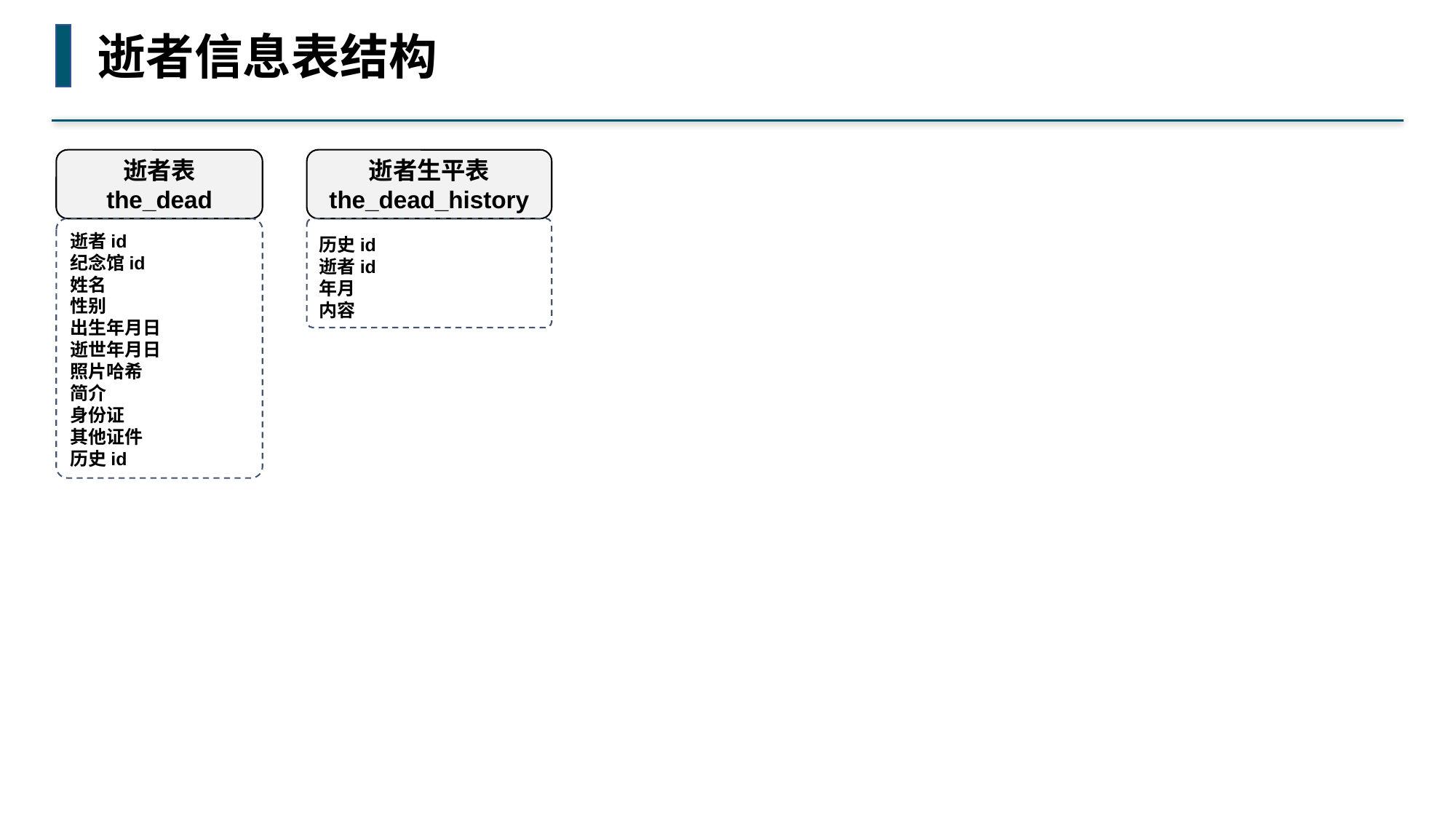

逝者信息表结构

逝者表
the_dead
逝者生平表
the_dead_history
逝者id
纪念馆id
姓名
性别
出生年月日
逝世年月日
照片哈希
简介
身份证
其他证件
历史id
历史id
逝者id
年月
内容